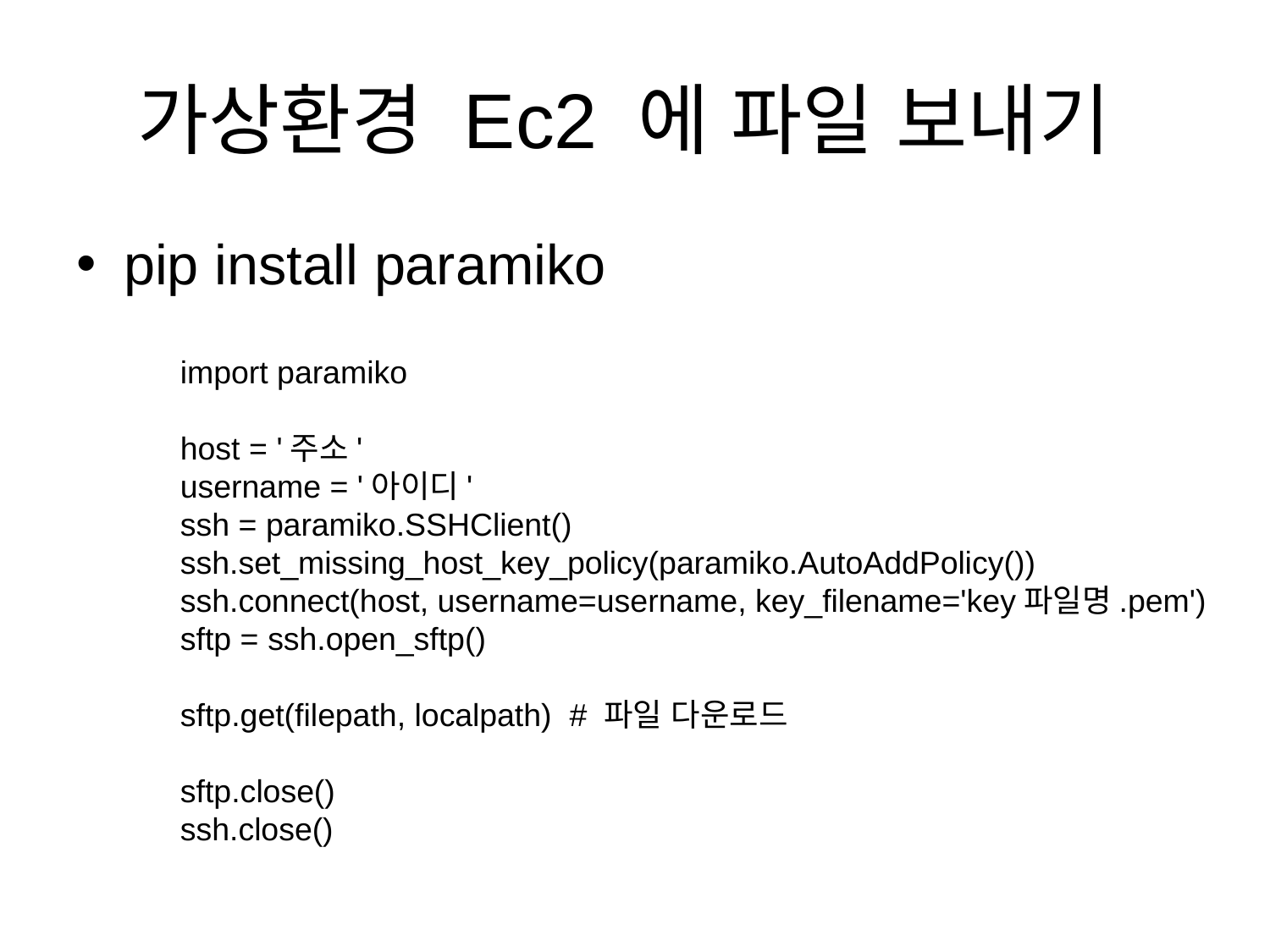

# 가상환경 Ec2 에 파일 보내기
pip install paramiko

import paramiko

host = '주소'
username = '아이디'
ssh = paramiko.SSHClient()
ssh.set_missing_host_key_policy(paramiko.AutoAddPolicy())
ssh.connect(host, username=username, key_filename='key파일명.pem')
sftp = ssh.open_sftp()

sftp.get(filepath, localpath)  # 파일 다운로드

sftp.close()
ssh.close()